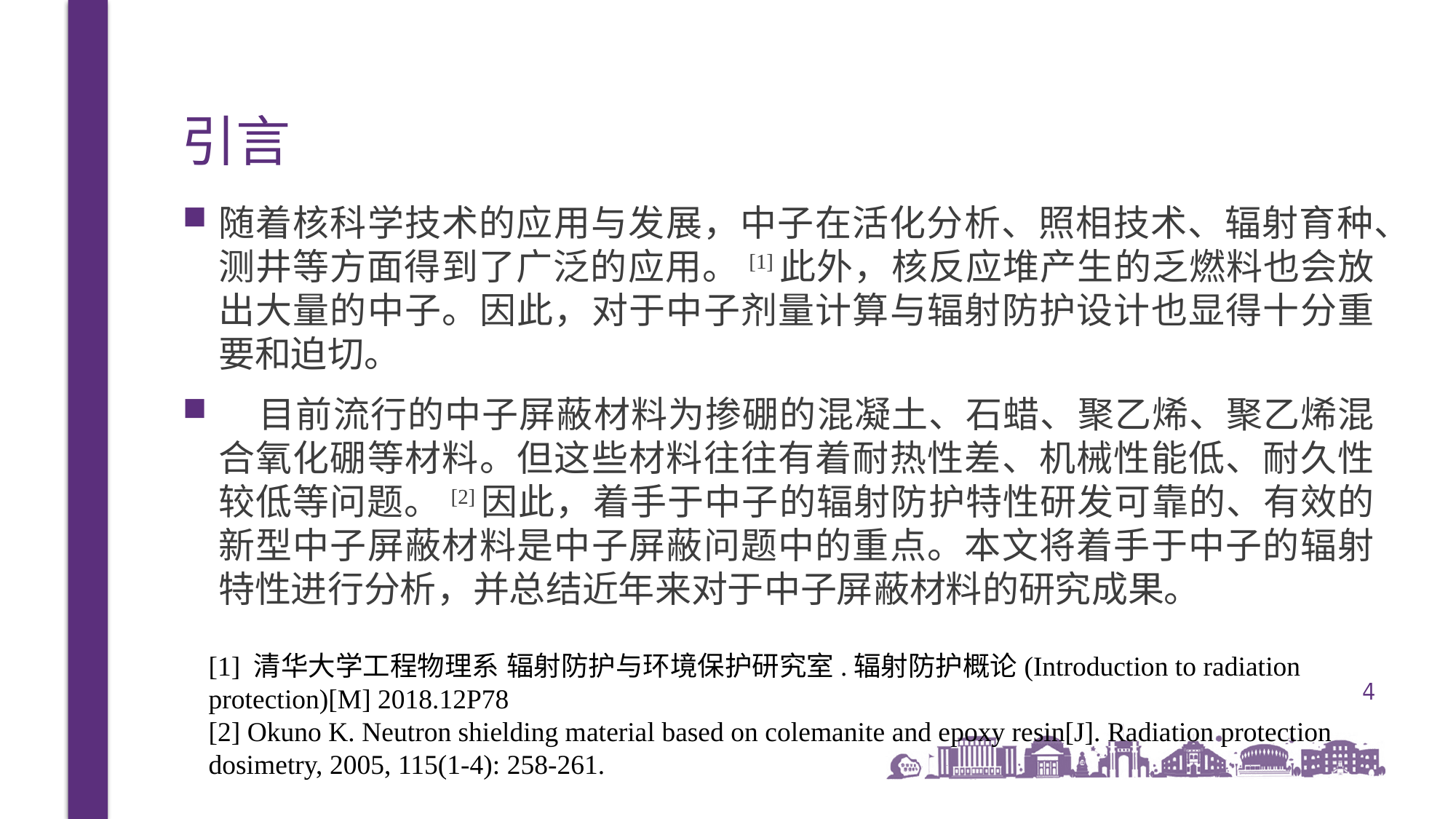

# 引言
随着核科学技术的应用与发展，中子在活化分析、照相技术、辐射育种、测井等方面得到了广泛的应用。[1]此外，核反应堆产生的乏燃料也会放出大量的中子。因此，对于中子剂量计算与辐射防护设计也显得十分重要和迫切。
	目前流行的中子屏蔽材料为掺硼的混凝土、石蜡、聚乙烯、聚乙烯混合氧化硼等材料。但这些材料往往有着耐热性差、机械性能低、耐久性较低等问题。[2]因此，着手于中子的辐射防护特性研发可靠的、有效的新型中子屏蔽材料是中子屏蔽问题中的重点。本文将着手于中子的辐射特性进行分析，并总结近年来对于中子屏蔽材料的研究成果。

[1] 清华大学工程物理系 辐射防护与环境保护研究室.辐射防护概论(Introduction to radiation protection)[M] 2018.12P78
[2] Okuno K. Neutron shielding material based on colemanite and epoxy resin[J]. Radiation protection dosimetry, 2005, 115(1-4): 258-261.
4